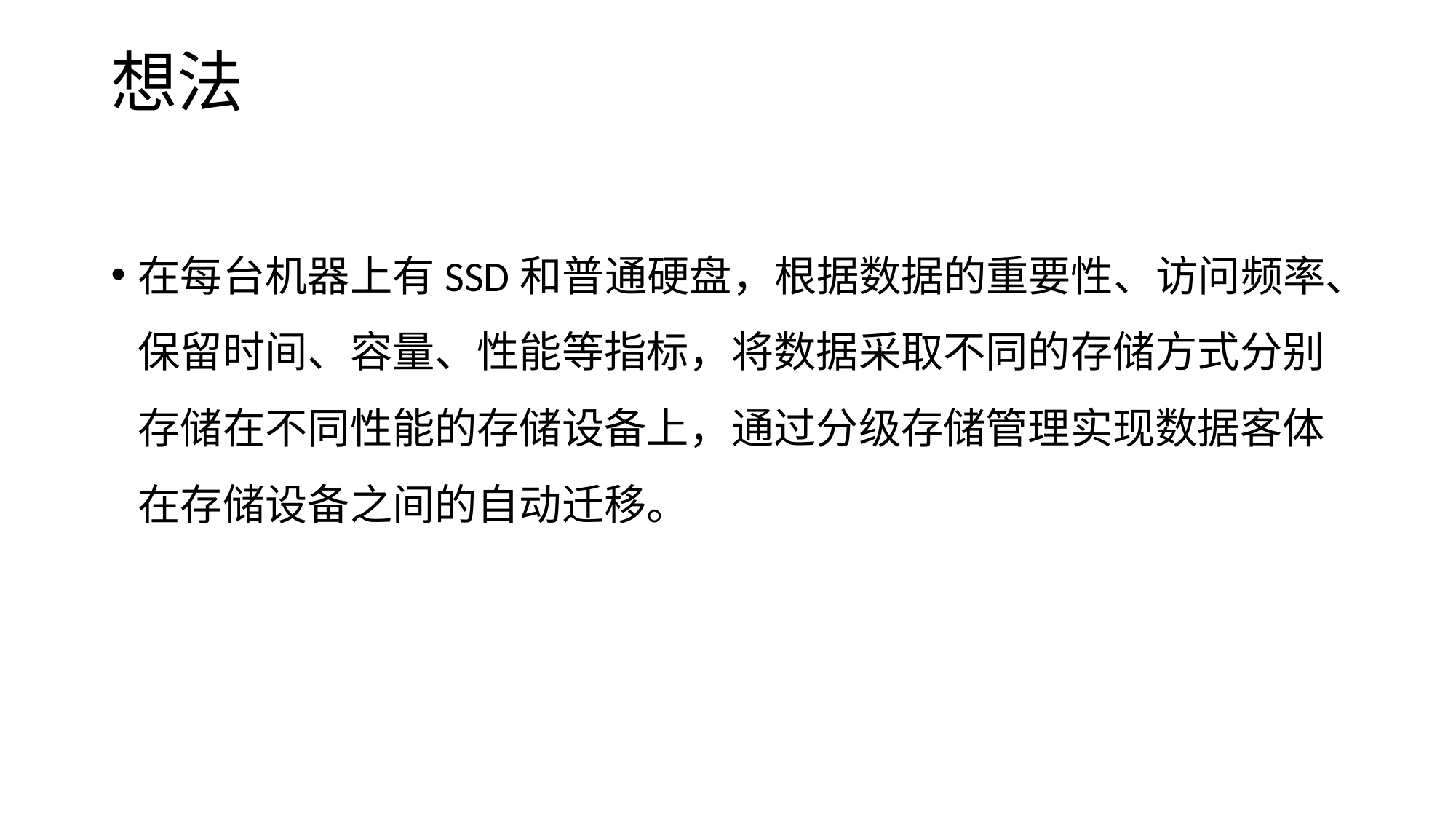

# 想法
在每台机器上有SSD和普通硬盘，根据数据的重要性、访问频率、保留时间、容量、性能等指标，将数据采取不同的存储方式分别存储在不同性能的存储设备上，通过分级存储管理实现数据客体在存储设备之间的自动迁移。